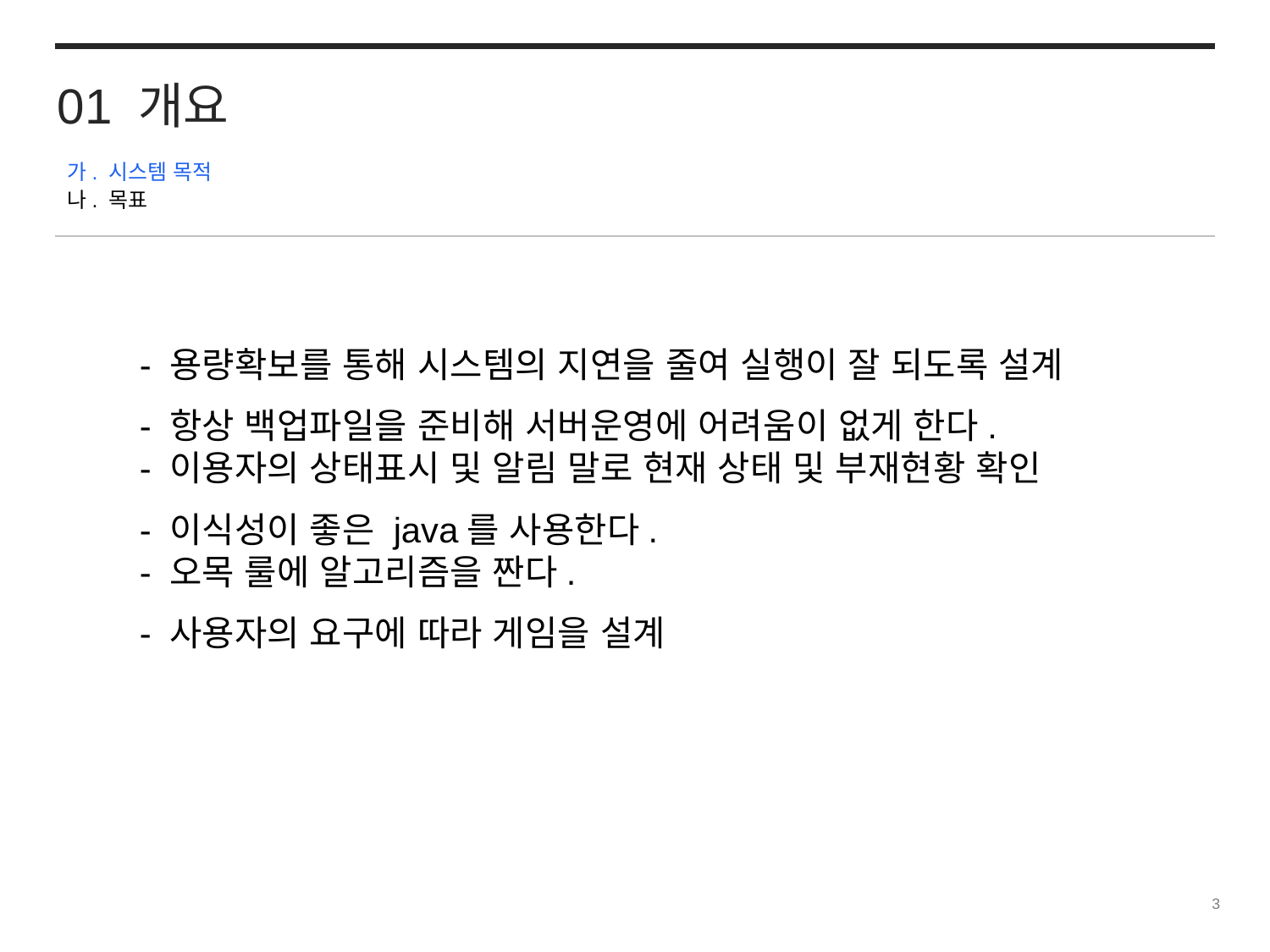

01 개요
가. 시스템 목적
나. 목표
	- 용량확보를 통해 시스템의 지연을 줄여 실행이 잘 되도록 설계

	- 항상 백업파일을 준비해 서버운영에 어려움이 없게 한다.
	- 이용자의 상태표시 및 알림 말로 현재 상태 및 부재현황 확인

	- 이식성이 좋은 java를 사용한다.
	- 오목 룰에 알고리즘을 짠다.

	- 사용자의 요구에 따라 게임을 설계